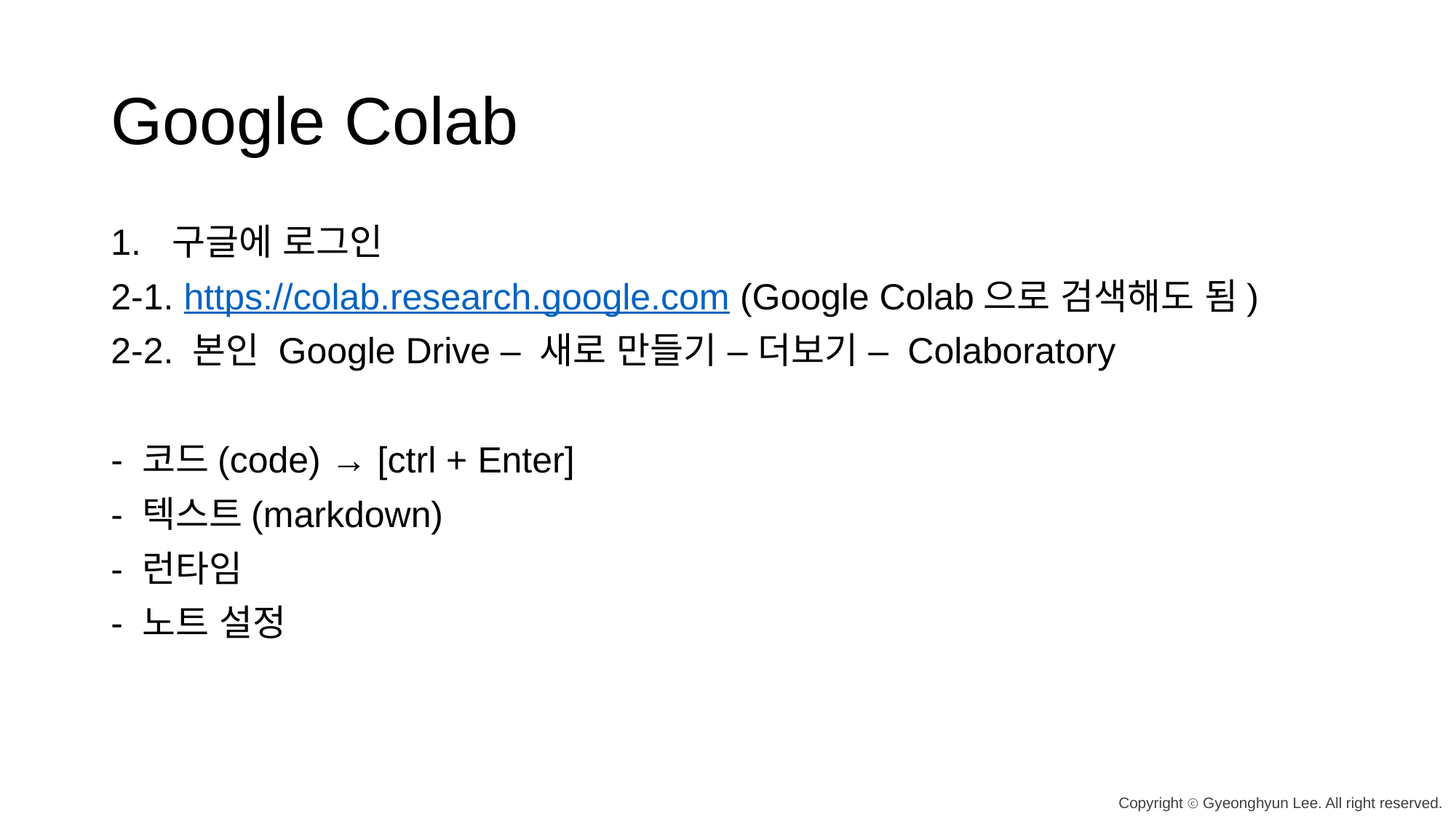

# Google Colab
구글에 로그인
2-1. https://colab.research.google.com (Google Colab으로 검색해도 됨)
2-2. 본인 Google Drive – 새로 만들기 – 더보기 – Colaboratory

- 코드(code) → [ctrl + Enter]
- 텍스트(markdown)
- 런타임
- 노트 설정